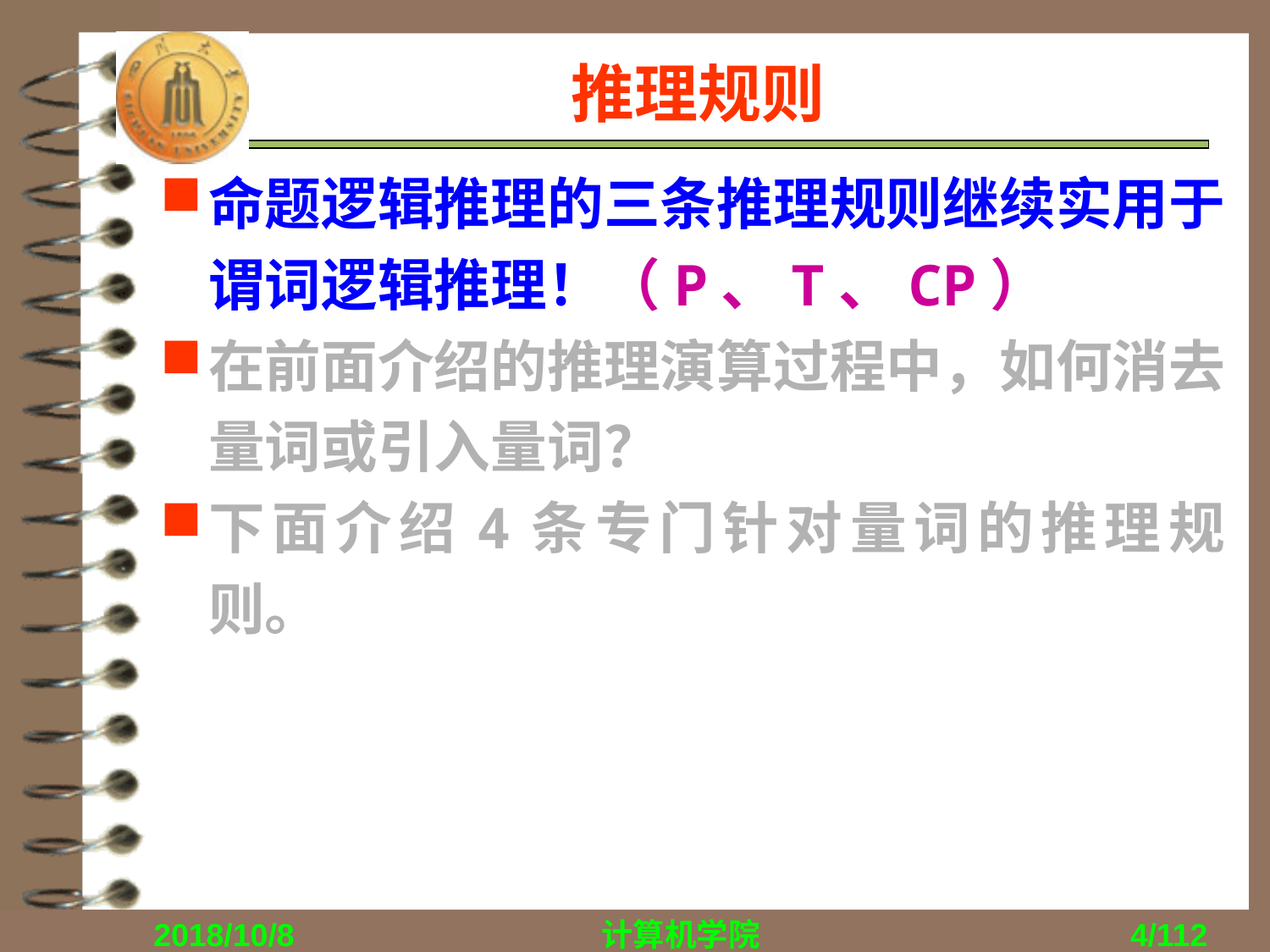

# 推理规则
命题逻辑推理的三条推理规则继续实用于谓词逻辑推理！（P、T、CP）
在前面介绍的推理演算过程中，如何消去量词或引入量词？
下面介绍4条专门针对量词的推理规则。

2018/10/8
计算机学院
4/112